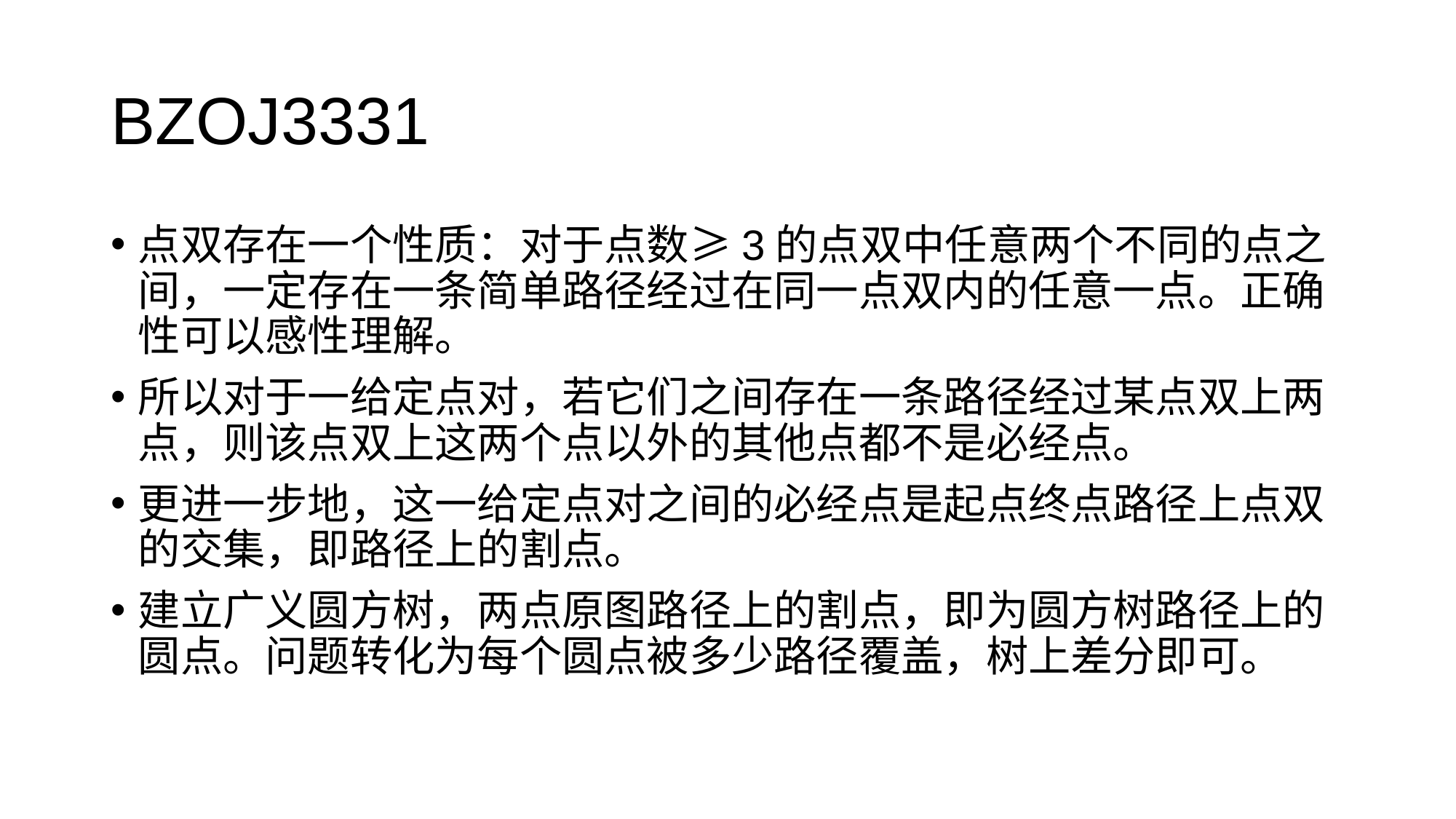

# BZOJ3331
点双存在一个性质：对于点数≥3的点双中任意两个不同的点之间，一定存在一条简单路径经过在同一点双内的任意一点。正确性可以感性理解。
所以对于一给定点对，若它们之间存在一条路径经过某点双上两点，则该点双上这两个点以外的其他点都不是必经点。
更进一步地，这一给定点对之间的必经点是起点终点路径上点双的交集，即路径上的割点。
建立广义圆方树，两点原图路径上的割点，即为圆方树路径上的圆点。问题转化为每个圆点被多少路径覆盖，树上差分即可。